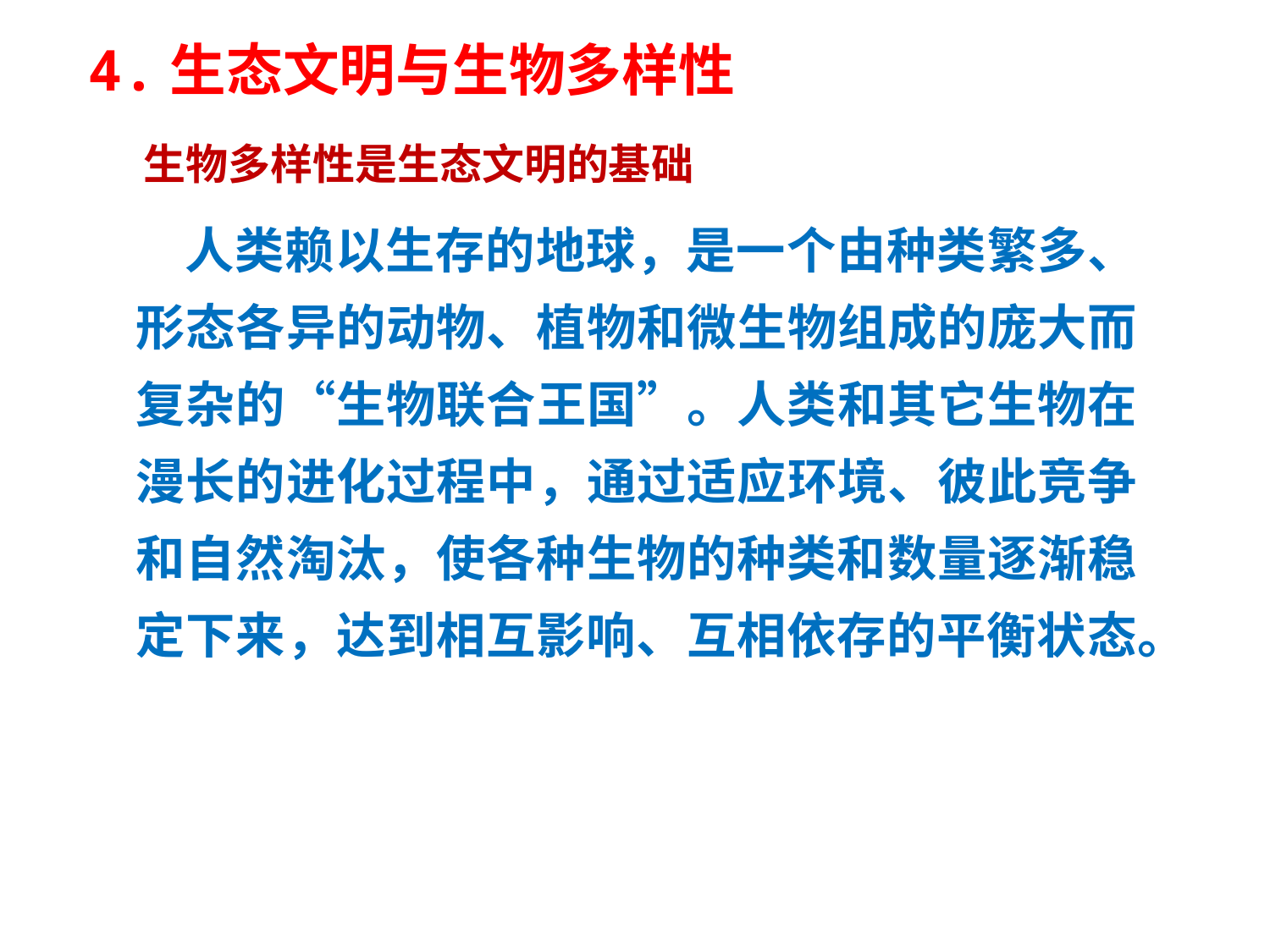

4.生态文明与生物多样性
生物多样性是生态文明的基础
   人类赖以生存的地球，是一个由种类繁多、形态各异的动物、植物和微生物组成的庞大而复杂的“生物联合王国”。人类和其它生物在漫长的进化过程中，通过适应环境、彼此竞争和自然淘汰，使各种生物的种类和数量逐渐稳定下来，达到相互影响、互相依存的平衡状态。